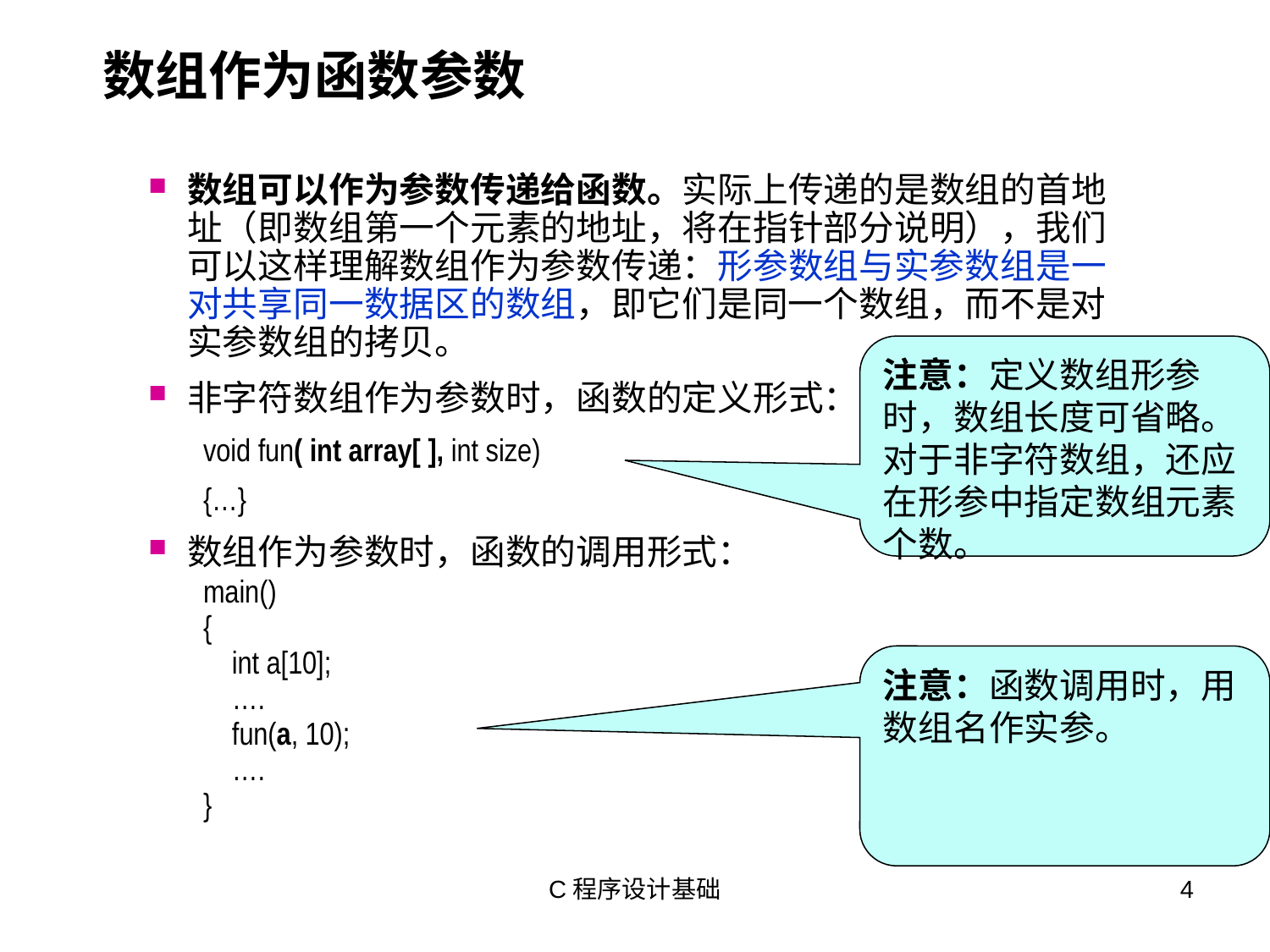

# 数组作为函数参数
数组可以作为参数传递给函数。实际上传递的是数组的首地址（即数组第一个元素的地址，将在指针部分说明），我们可以这样理解数组作为参数传递：形参数组与实参数组是一对共享同一数据区的数组，即它们是同一个数组，而不是对实参数组的拷贝。
非字符数组作为参数时，函数的定义形式：
void fun( int array[ ], int size)
{…}
数组作为参数时，函数的调用形式：
main()
{
    int a[10];
    ….
    fun(a, 10);
    ….
}
注意：定义数组形参时，数组长度可省略。对于非字符数组，还应在形参中指定数组元素个数。
注意：函数调用时，用数组名作实参。
C程序设计基础
4